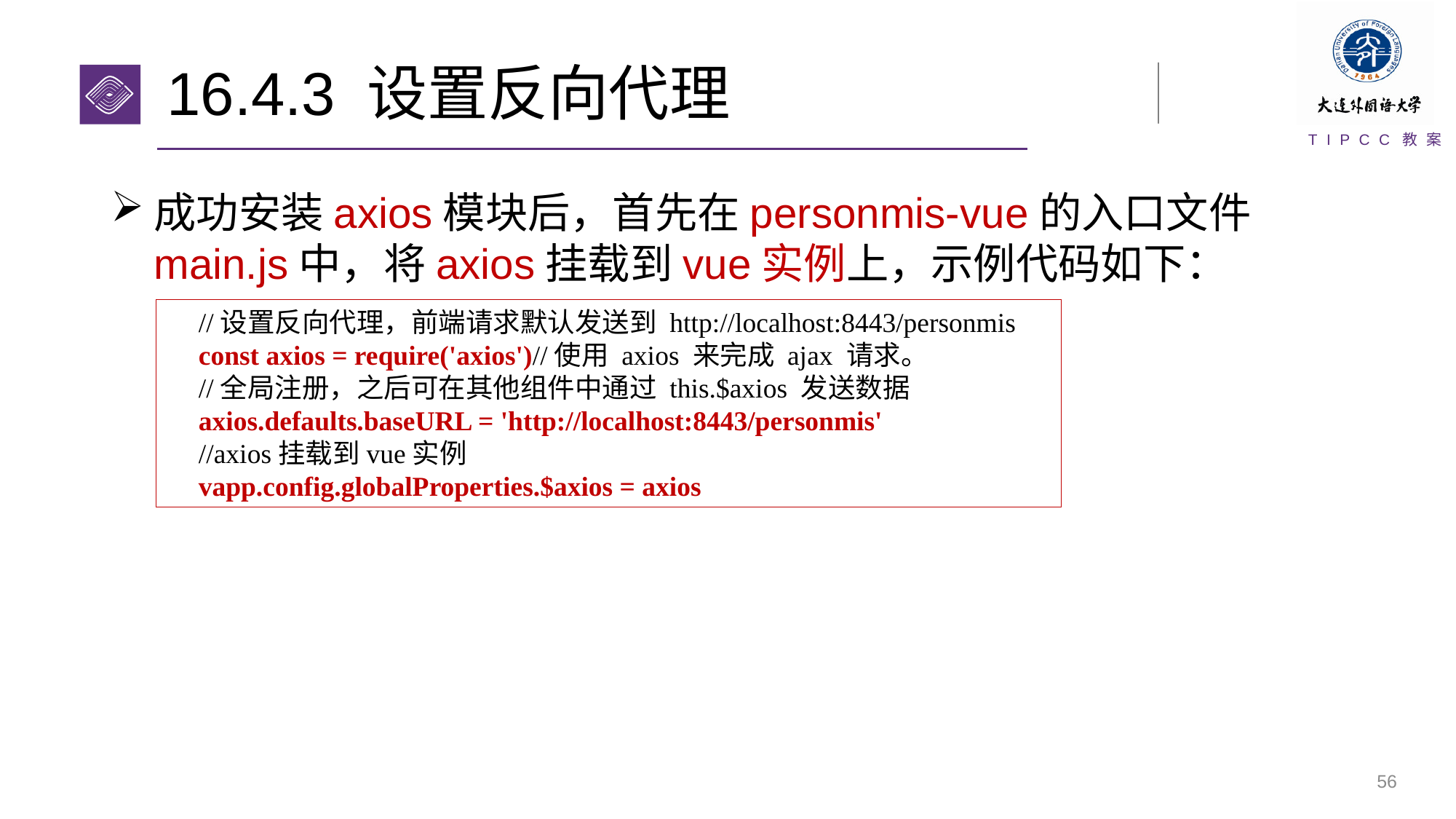

# 16.4.3 设置反向代理
成功安装axios模块后，首先在personmis-vue的入口文件main.js中，将axios挂载到vue实例上，示例代码如下：
//设置反向代理，前端请求默认发送到 http://localhost:8443/personmis
const axios = require('axios')//使用 axios 来完成 ajax 请求。
//全局注册，之后可在其他组件中通过 this.$axios 发送数据
axios.defaults.baseURL = 'http://localhost:8443/personmis'
//axios挂载到vue实例
vapp.config.globalProperties.$axios = axios
56